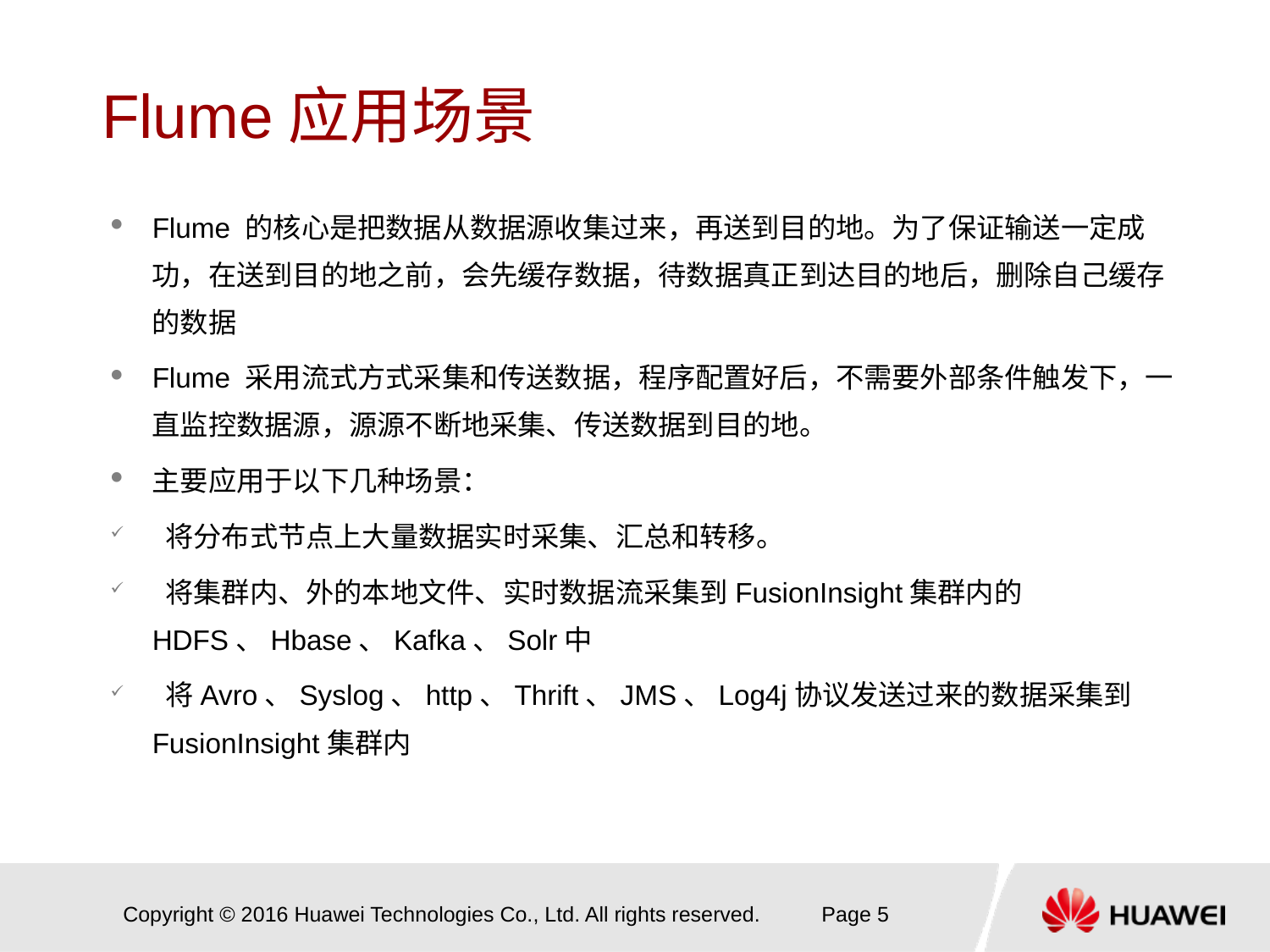

# Flume应用场景
Flume 的核心是把数据从数据源收集过来，再送到目的地。为了保证输送一定成功，在送到目的地之前，会先缓存数据，待数据真正到达目的地后，删除自己缓存的数据
Flume 采用流式方式采集和传送数据，程序配置好后，不需要外部条件触发下，一直监控数据源，源源不断地采集、传送数据到目的地。
主要应用于以下几种场景：
 将分布式节点上大量数据实时采集、汇总和转移。
 将集群内、外的本地文件、实时数据流采集到FusionInsight集群内的HDFS、Hbase、Kafka、Solr中
 将Avro、Syslog、http、Thrift、JMS、Log4j协议发送过来的数据采集到FusionInsight集群内